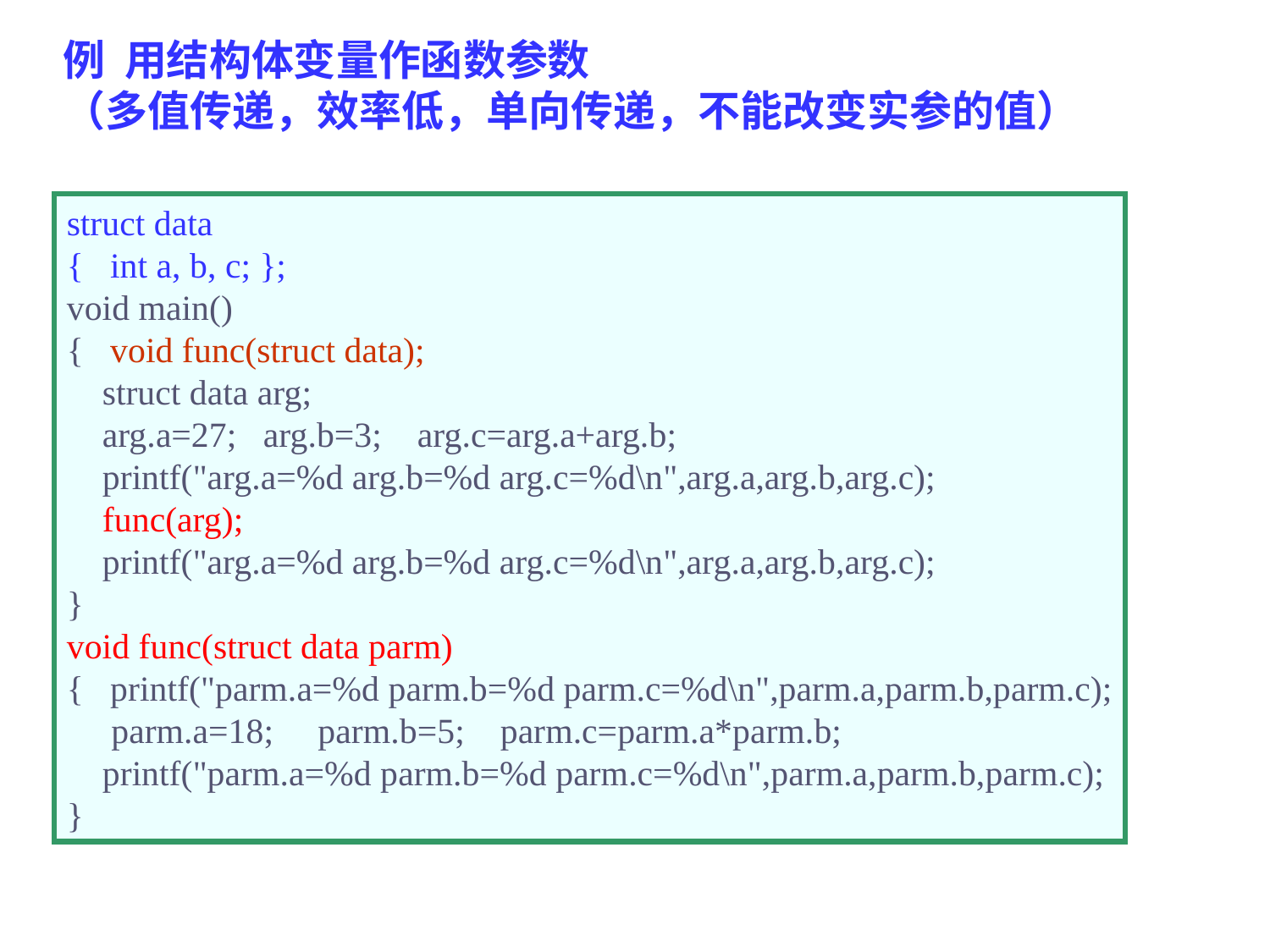

例  用结构体变量作函数参数
（多值传递，效率低，单向传递，不能改变实参的值）

struct data
{   int a, b, c; };
void main()
{   void func(struct data);
    struct data arg;
    arg.a=27;   arg.b=3;    arg.c=arg.a+arg.b;
    printf("arg.a=%d arg.b=%d arg.c=%d\n",arg.a,arg.b,arg.c);
    func(arg);
    printf("arg.a=%d arg.b=%d arg.c=%d\n",arg.a,arg.b,arg.c);
}
void func(struct data parm)
{   printf("parm.a=%d parm.b=%d parm.c=%d\n",parm.a,parm.b,parm.c);
     parm.a=18;     parm.b=5;    parm.c=parm.a*parm.b;
    printf("parm.a=%d parm.b=%d parm.c=%d\n",parm.a,parm.b,parm.c);
}
20